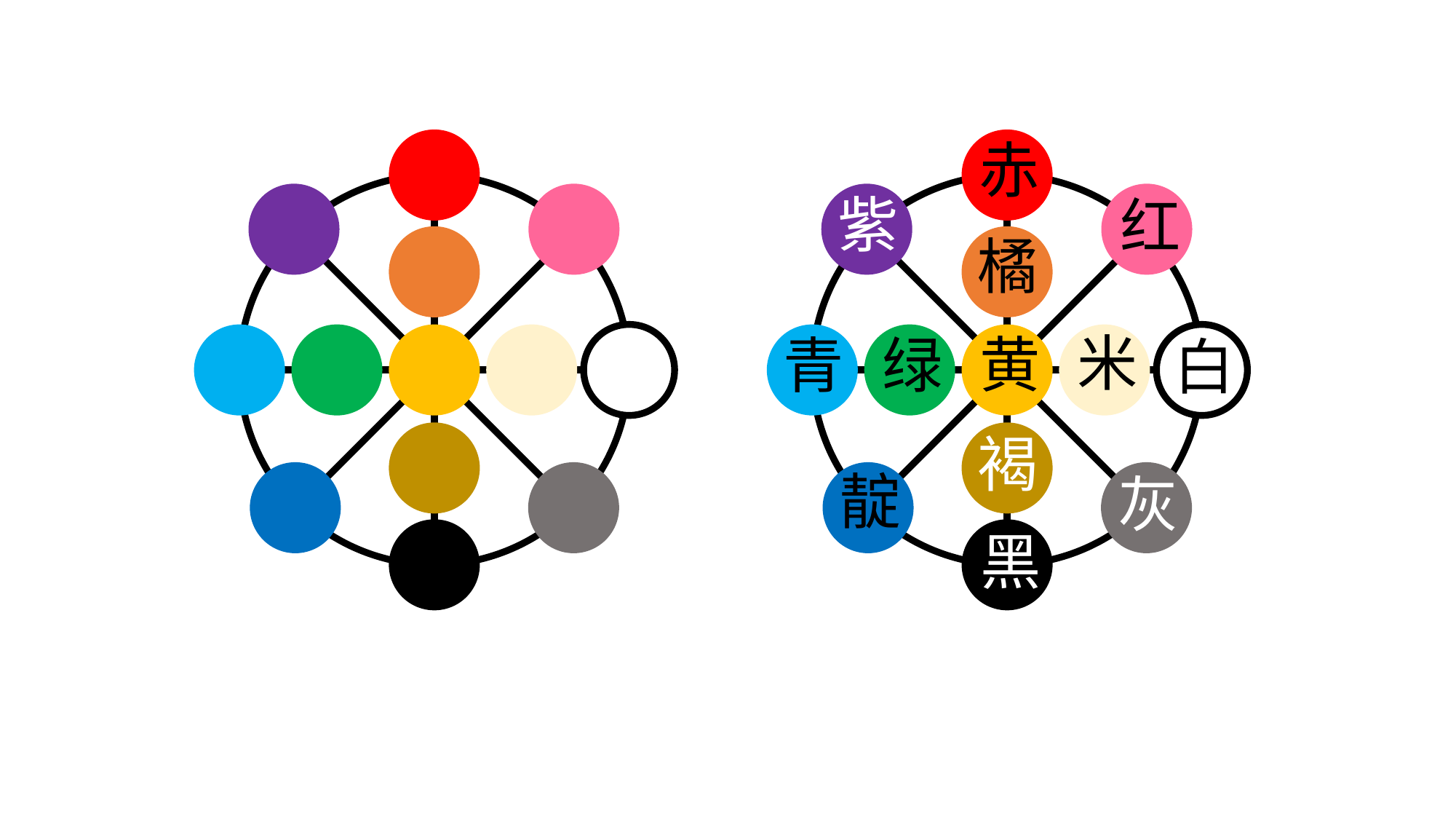

赤

紫
红
橘
米
黄
青
绿
白
褐
靛
灰
黑